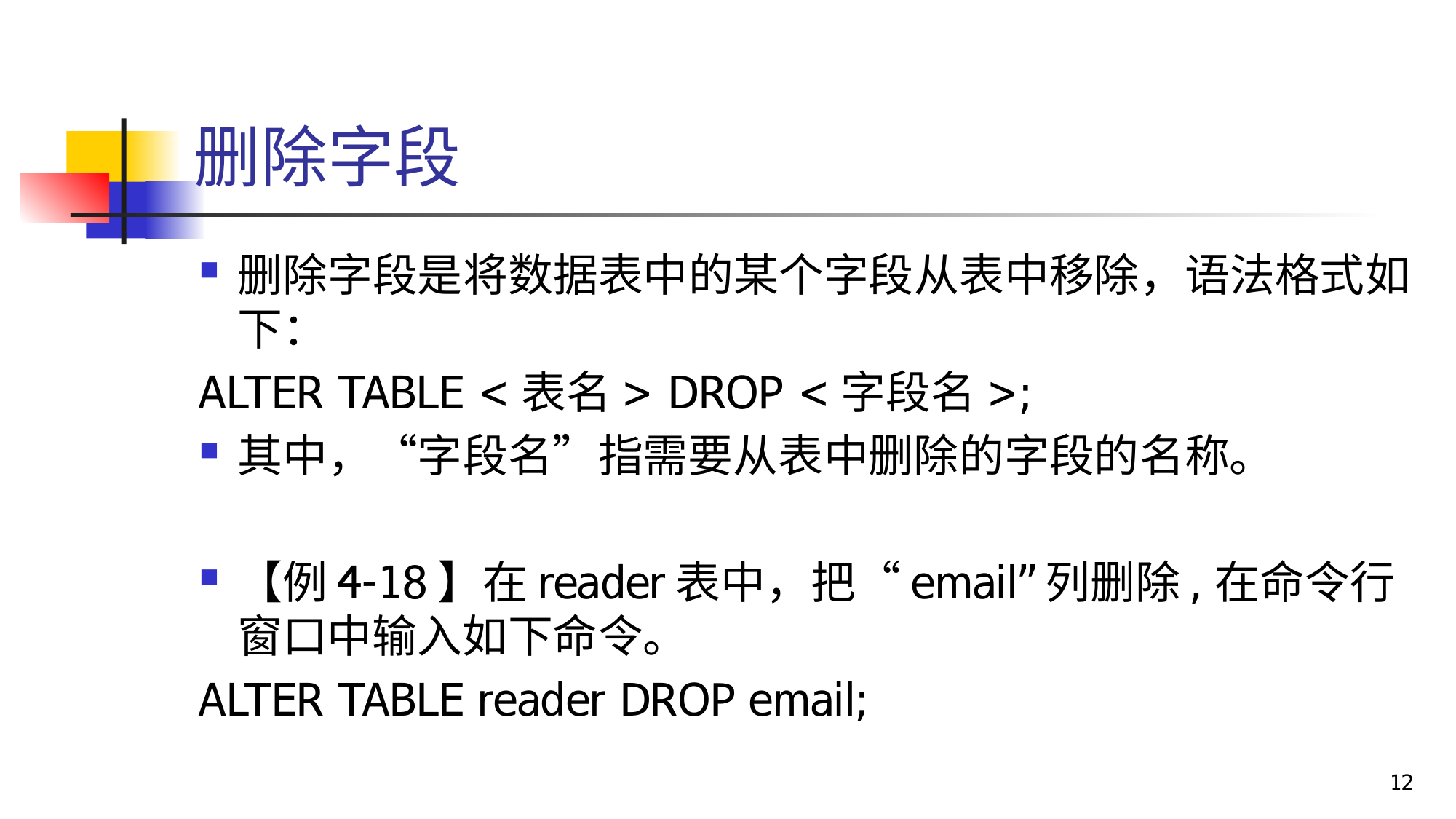

# 删除字段
删除字段是将数据表中的某个字段从表中移除，语法格式如下：
ALTER TABLE <表名> DROP <字段名>;
其中，“字段名”指需要从表中删除的字段的名称。

【例4-18】在reader表中，把“email”列删除,在命令行窗口中输入如下命令。
ALTER TABLE reader DROP email;

12